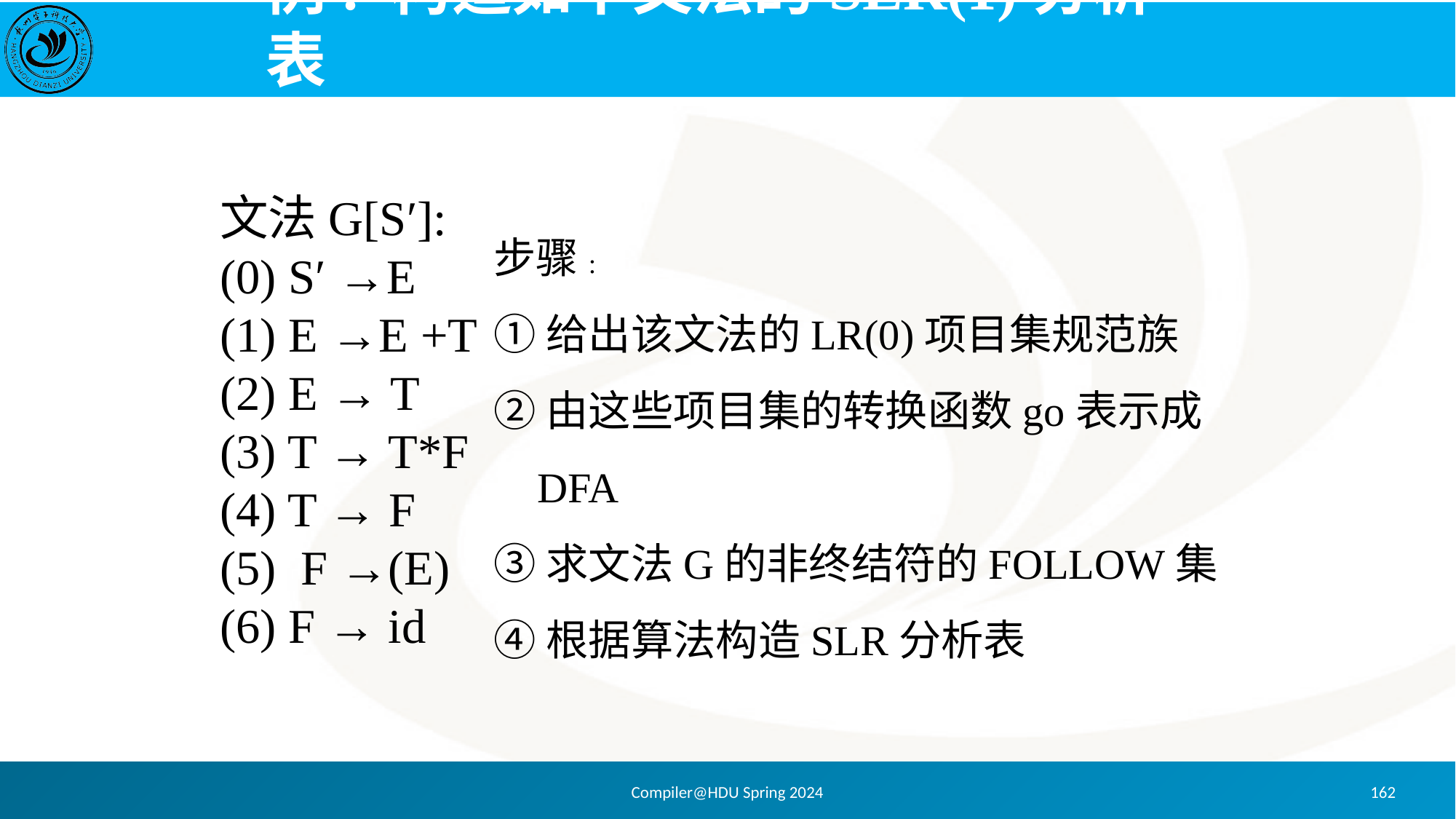

# 例: 构造如下文法的SLR(1)分析表
文法G[S′]:
(0) S′ →E
(1) E →E +T
(2) E → T
(3) T → T*F
(4) T → F
(5)  F →(E)
(6) F → id
步骤:
①给出该文法的LR(0)项目集规范族
②由这些项目集的转换函数go表示成DFA
③求文法G的非终结符的FOLLOW集
④根据算法构造SLR分析表
Compiler@HDU Spring 2024
162